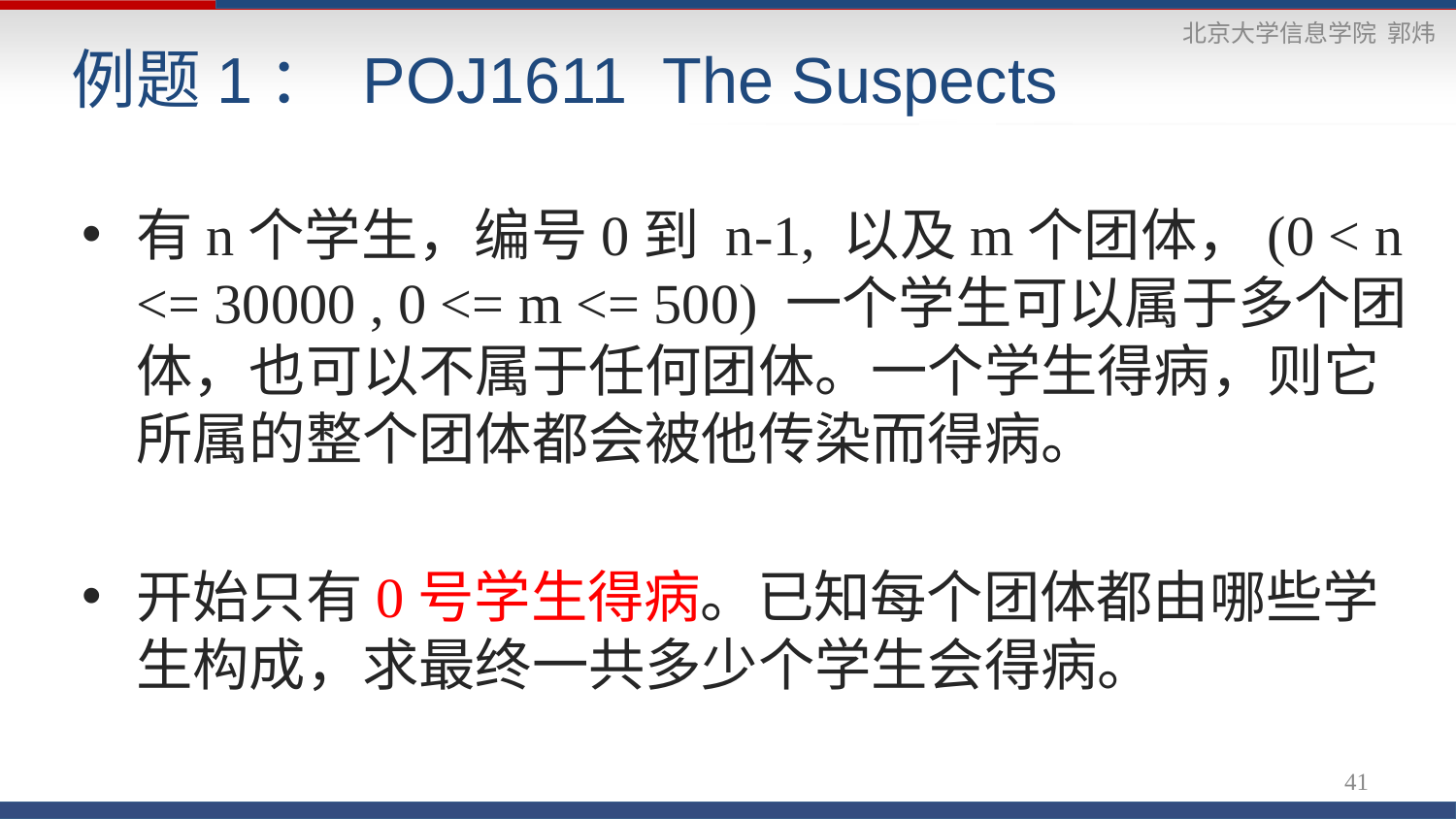

# 例题1： POJ1611  The Suspects
有n个学生，编号0到 n-1, 以及m个团体，(0 < n <= 30000 , 0 <= m <= 500) 一个学生可以属于多个团体，也可以不属于任何团体。一个学生得病，则它所属的整个团体都会被他传染而得病。

开始只有0号学生得病。已知每个团体都由哪些学生构成，求最终一共多少个学生会得病。
41